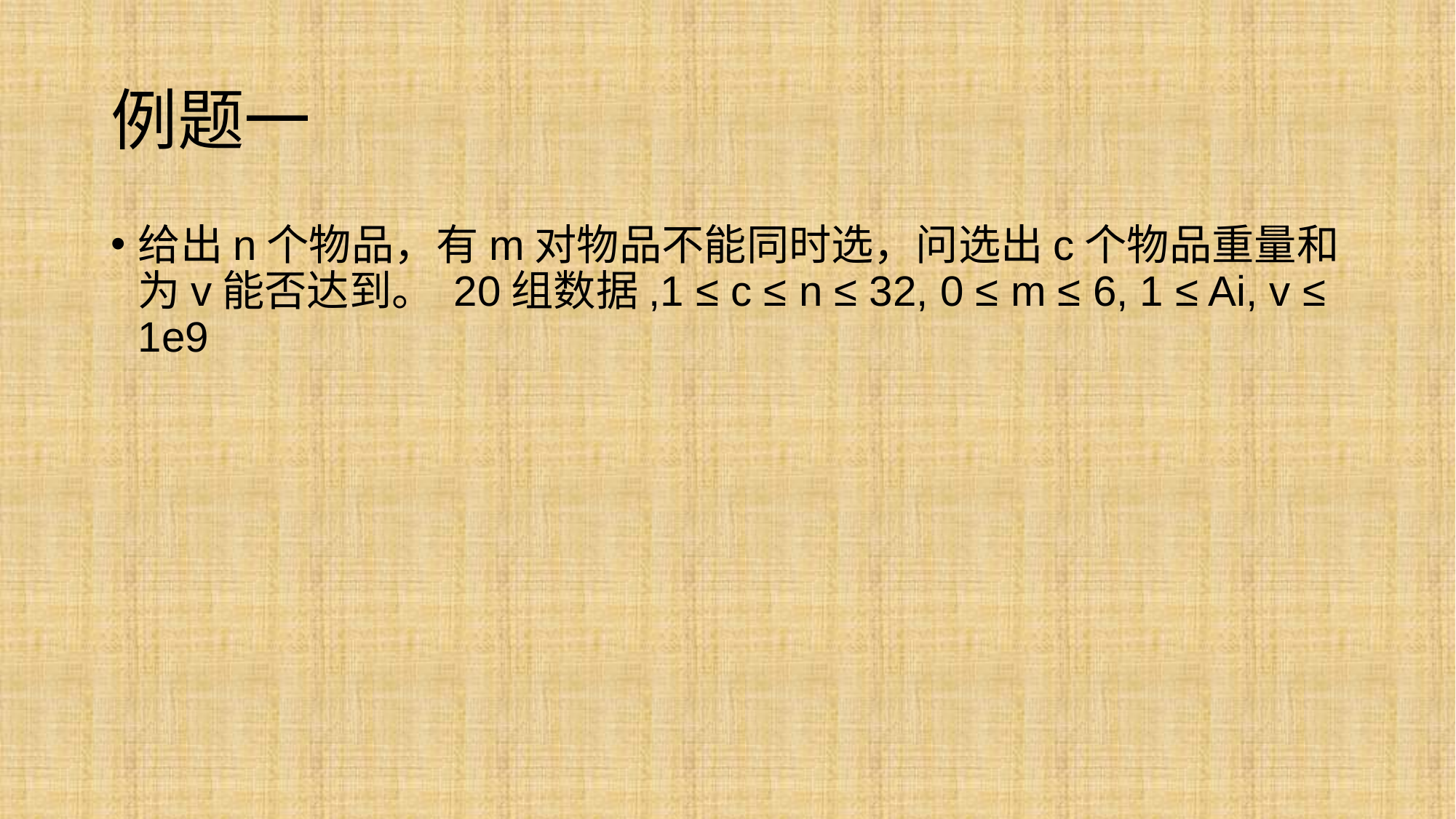

# 例题一
给出n个物品，有m对物品不能同时选，问选出c个物品重量和为v能否达到。 20组数据,1 ≤ c ≤ n ≤ 32, 0 ≤ m ≤ 6, 1 ≤ Ai, v ≤ 1e9